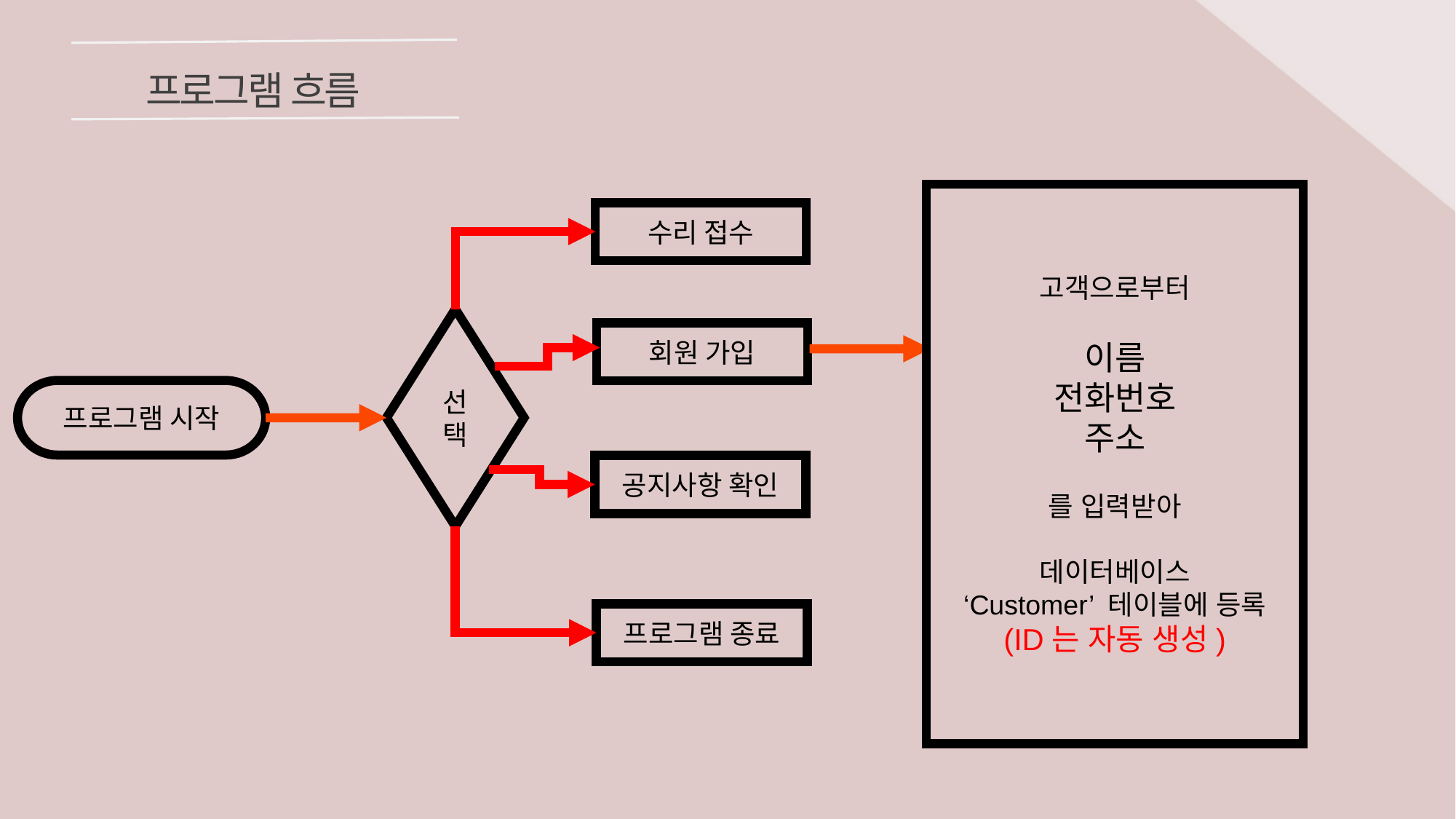

프로그램 흐름
고객으로부터

이름
전화번호
주소

를 입력받아

데이터베이스
‘Customer’ 테이블에 등록
(ID는 자동 생성)

수리 접수

선택
회원 가입
프로그램 시작
공지사항 확인

프로그램 종료